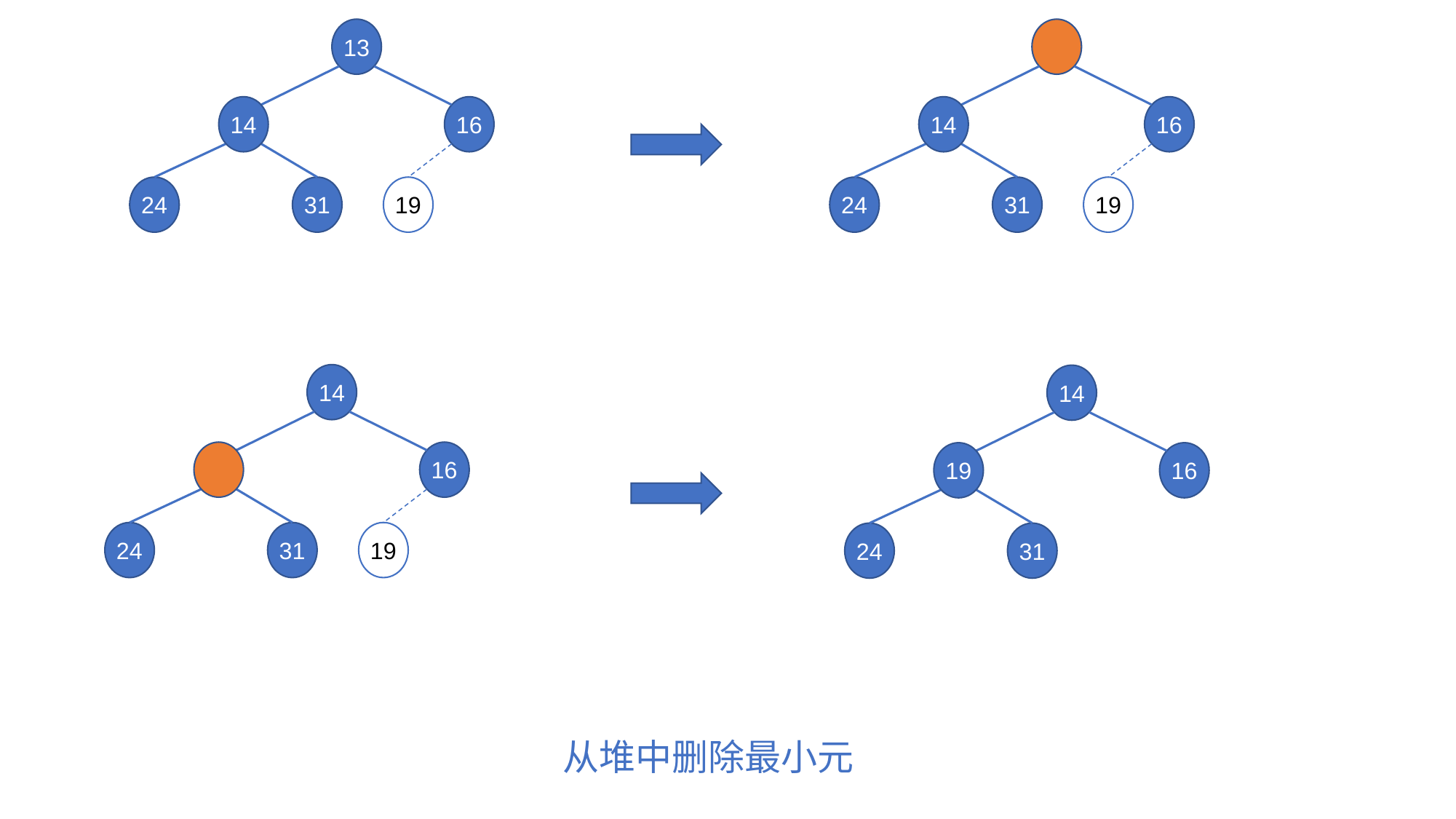

13

14
16
14
16

19
19
31
31
24
24
14
14

16
19
16

19
31
24
31
24
从堆中删除最小元